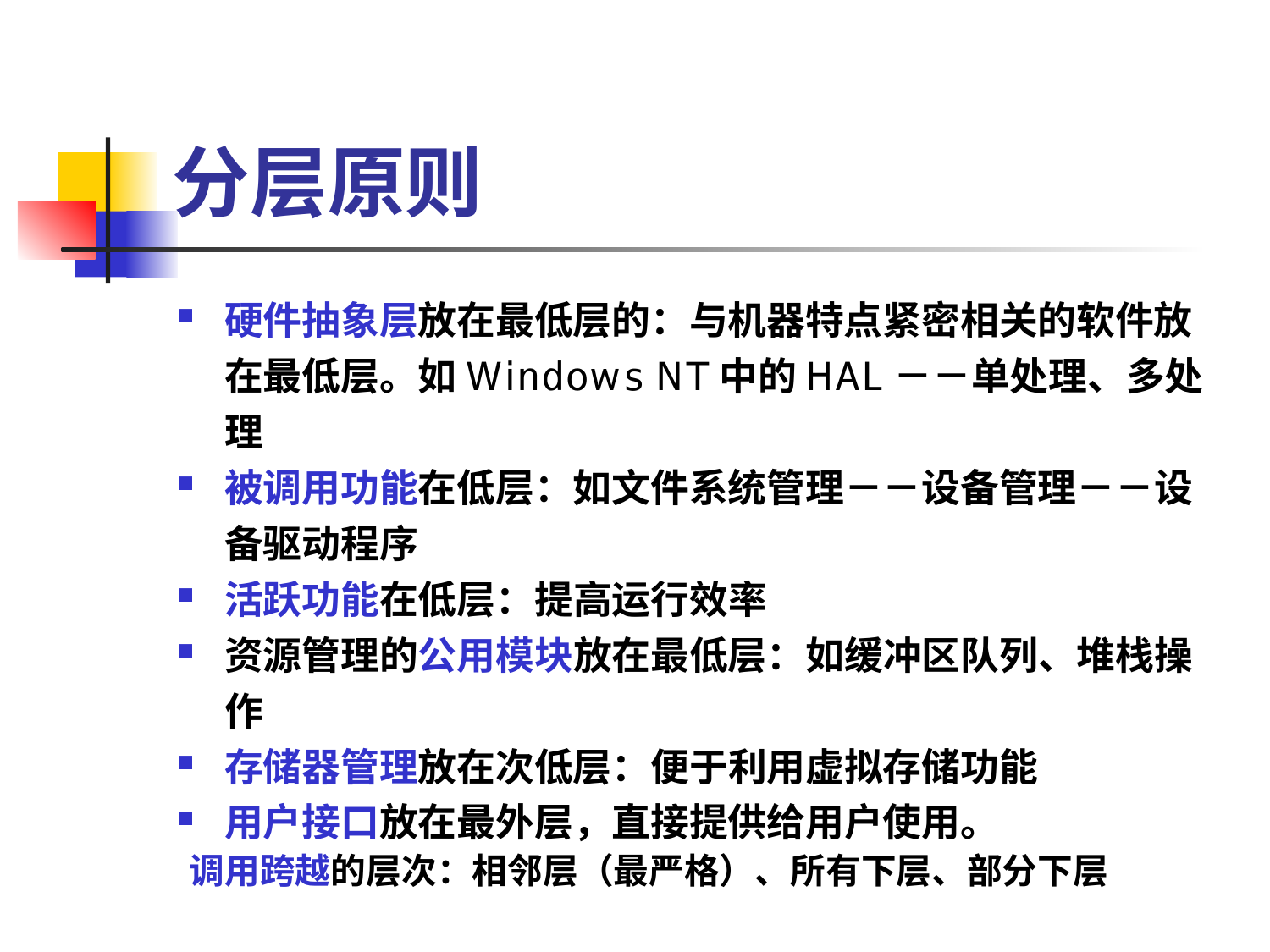

# 分层原则
硬件抽象层放在最低层的：与机器特点紧密相关的软件放在最低层。如Windows NT中的HAL－－单处理、多处理
被调用功能在低层：如文件系统管理－－设备管理－－设备驱动程序
活跃功能在低层：提高运行效率
资源管理的公用模块放在最低层：如缓冲区队列、堆栈操作
存储器管理放在次低层：便于利用虚拟存储功能
用户接口放在最外层，直接提供给用户使用。
调用跨越的层次：相邻层（最严格）、所有下层、部分下层